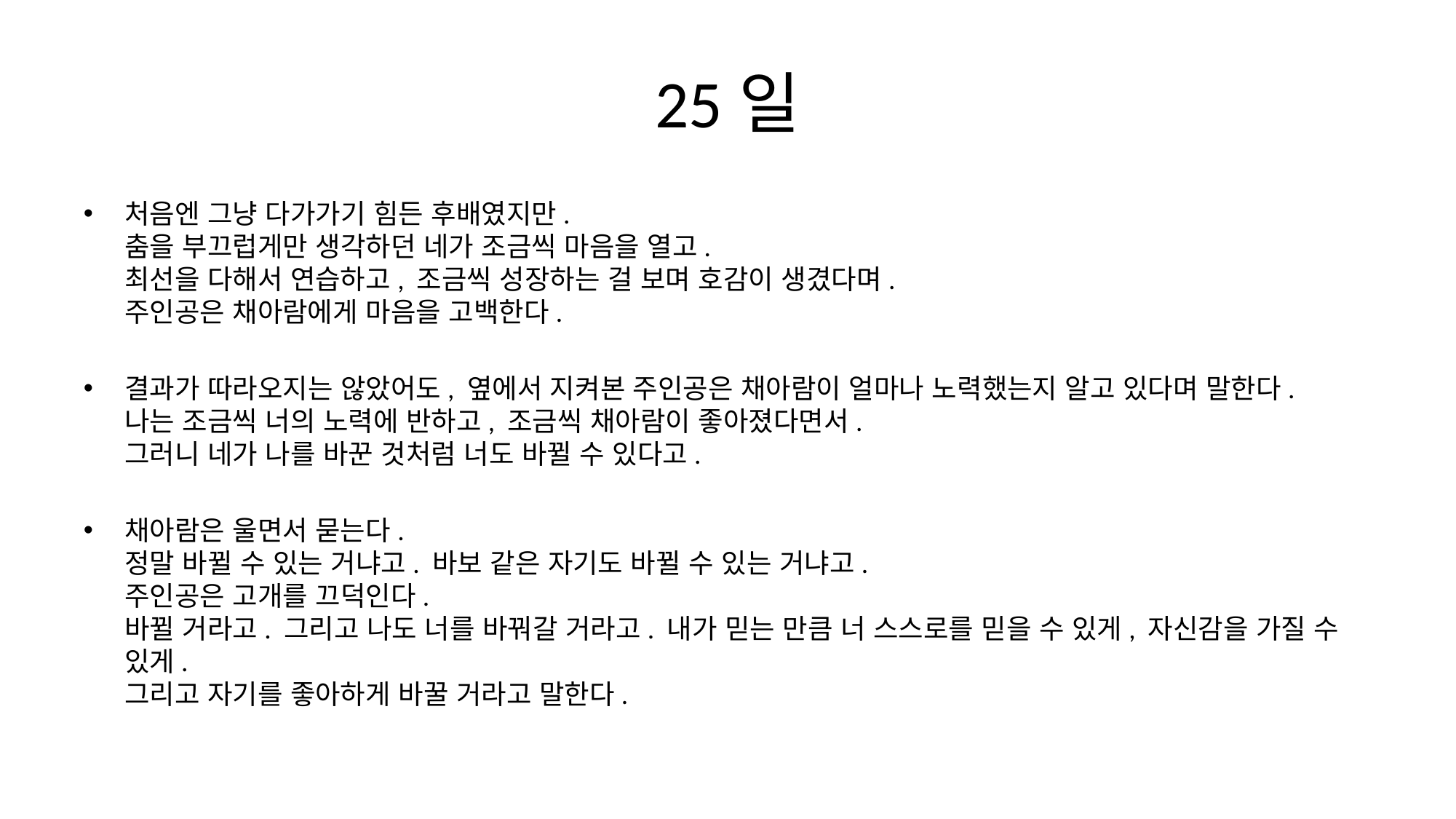

# 25일
처음엔 그냥 다가가기 힘든 후배였지만.
춤을 부끄럽게만 생각하던 네가 조금씩 마음을 열고.
최선을 다해서 연습하고, 조금씩 성장하는 걸 보며 호감이 생겼다며.
주인공은 채아람에게 마음을 고백한다.

결과가 따라오지는 않았어도, 옆에서 지켜본 주인공은 채아람이 얼마나 노력했는지 알고 있다며 말한다.
나는 조금씩 너의 노력에 반하고, 조금씩 채아람이 좋아졌다면서.
그러니 네가 나를 바꾼 것처럼 너도 바뀔 수 있다고.

채아람은 울면서 묻는다.
정말 바뀔 수 있는 거냐고. 바보 같은 자기도 바뀔 수 있는 거냐고.
주인공은 고개를 끄덕인다.
바뀔 거라고. 그리고 나도 너를 바꿔갈 거라고. 내가 믿는 만큼 너 스스로를 믿을 수 있게, 자신감을 가질 수 있게.
그리고 자기를 좋아하게 바꿀 거라고 말한다.